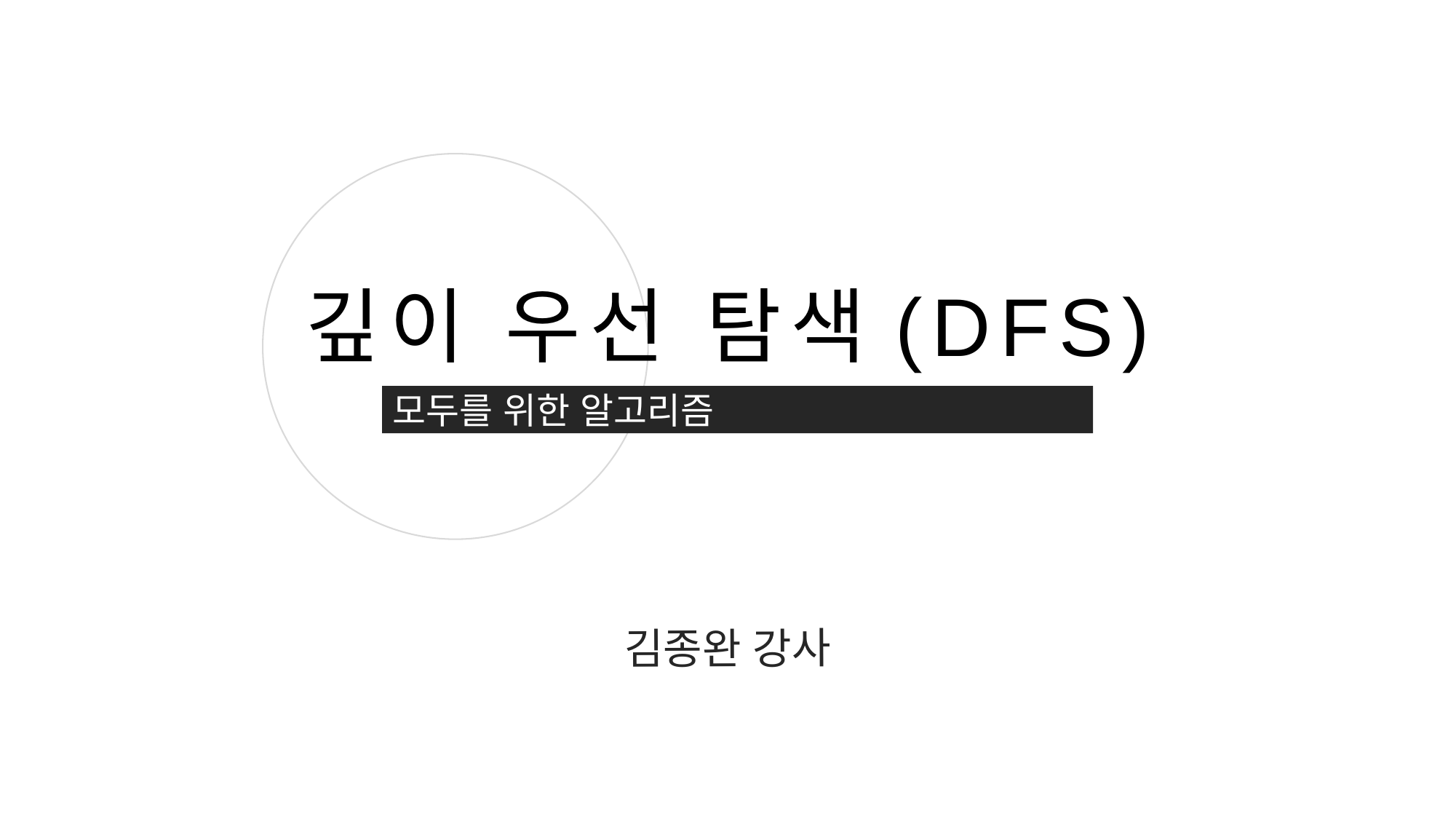

깊이 우선 탐색(DFS)
모두를 위한 알고리즘
김종완 강사